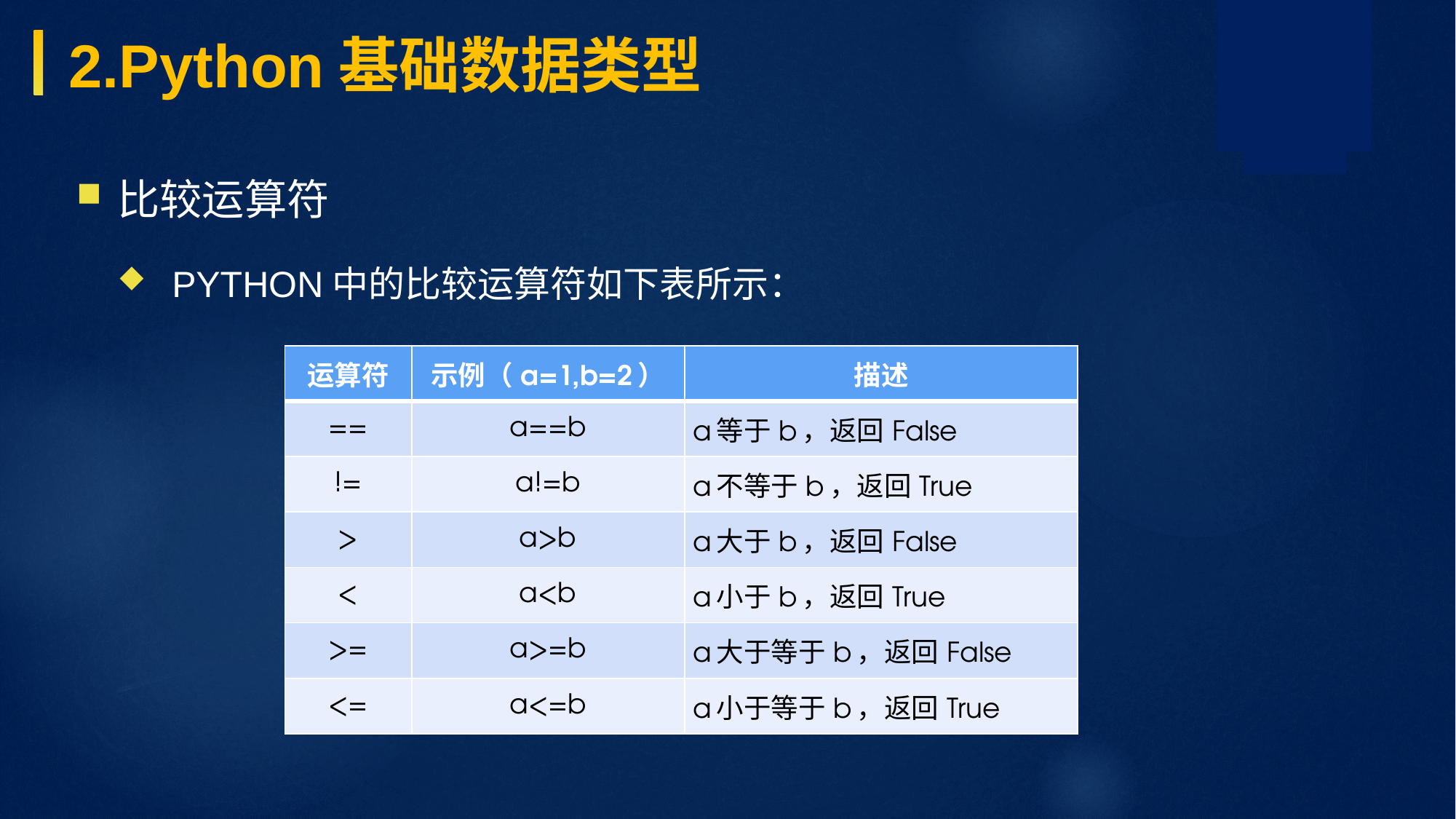

2.Python基础数据类型
比较运算符
Python中的比较运算符如下表所示：
| 运算符 | 示例（a=1,b=2） | 描述 |
| --- | --- | --- |
| == | a==b | a等于b，返回False |
| != | a!=b | a不等于b，返回True |
| > | a>b | a大于b，返回False |
| < | a<b | a小于b，返回True |
| >= | a>=b | a大于等于b，返回False |
| <= | a<=b | a小于等于b，返回True |